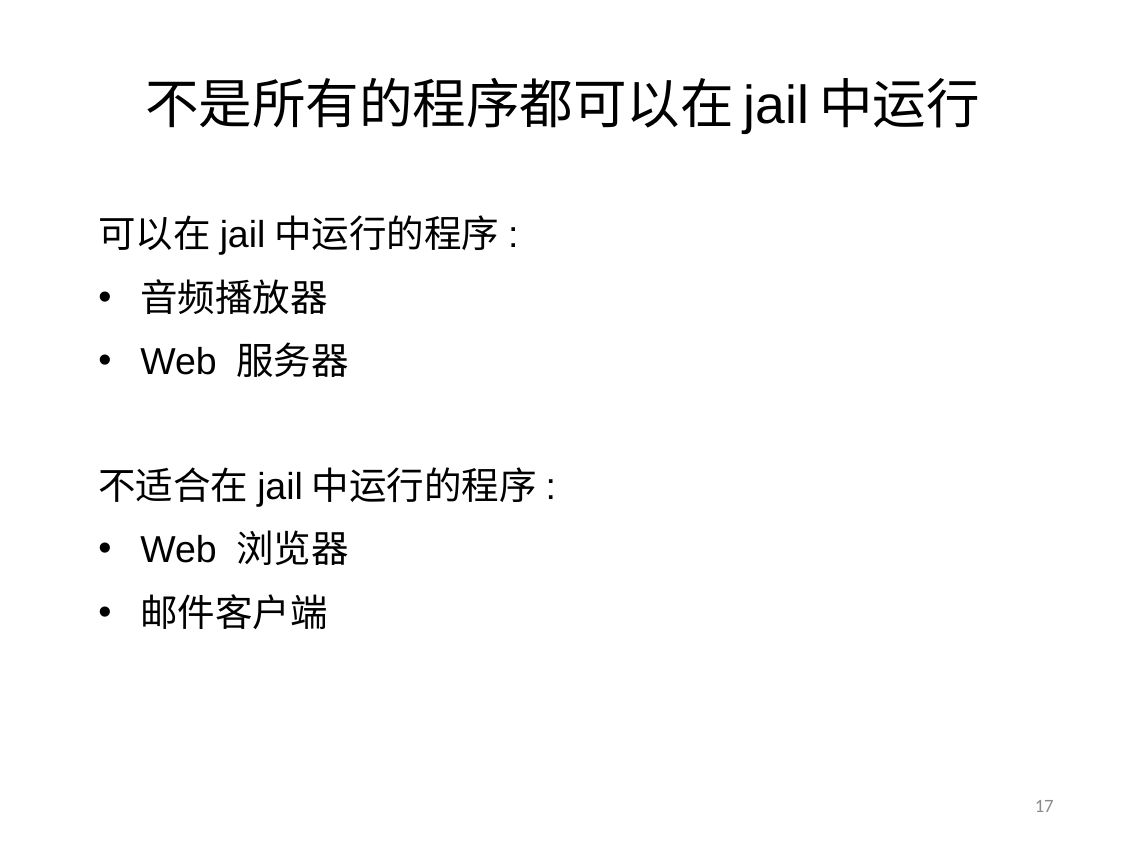

# 不是所有的程序都可以在jail中运行
可以在jail中运行的程序:
音频播放器
Web 服务器

不适合在jail中运行的程序:
Web 浏览器
邮件客户端
17